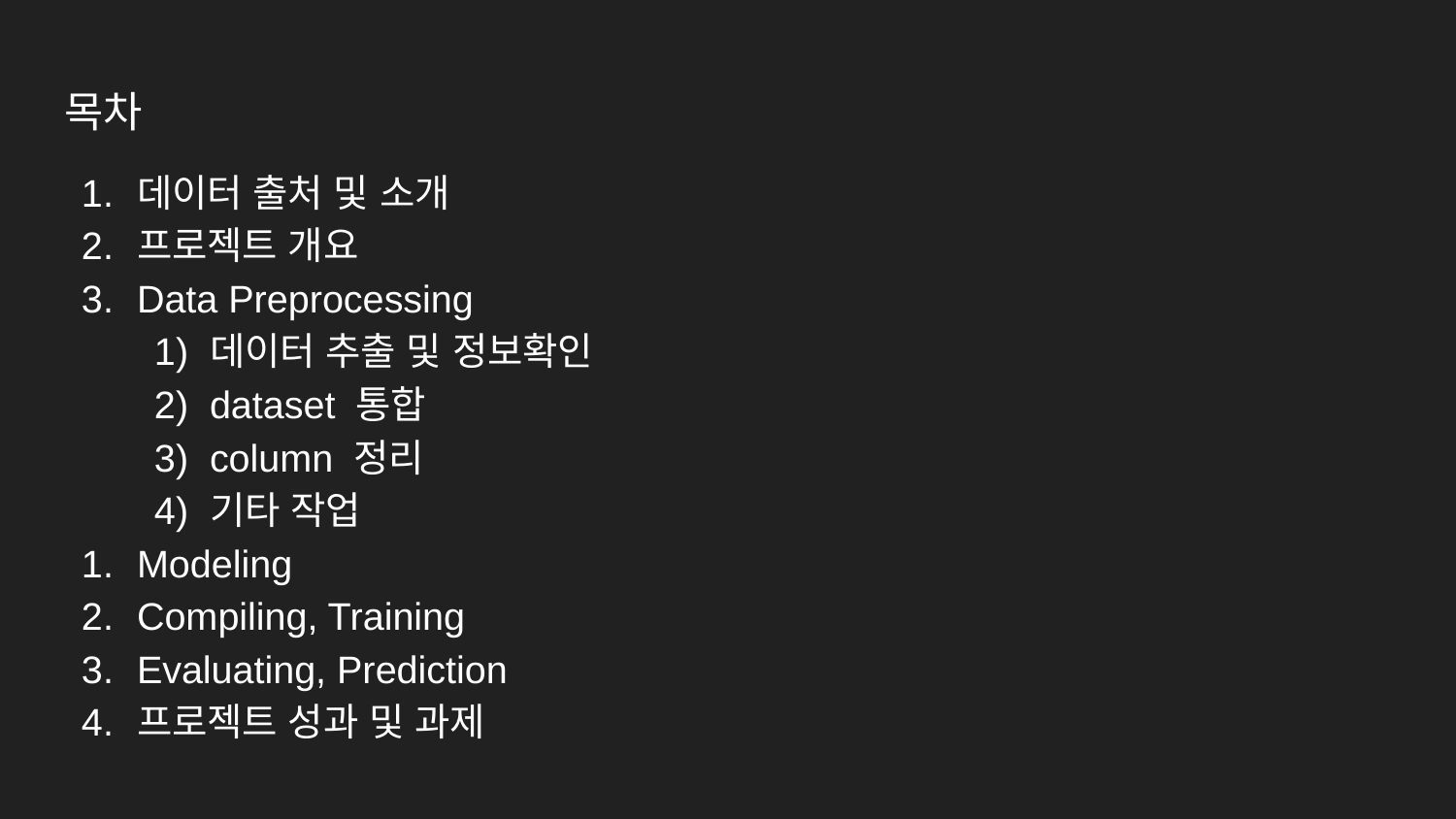

# 목차
데이터 출처 및 소개
프로젝트 개요
Data Preprocessing
데이터 추출 및 정보확인
dataset 통합
column 정리
기타 작업
Modeling
Compiling, Training
Evaluating, Prediction
프로젝트 성과 및 과제